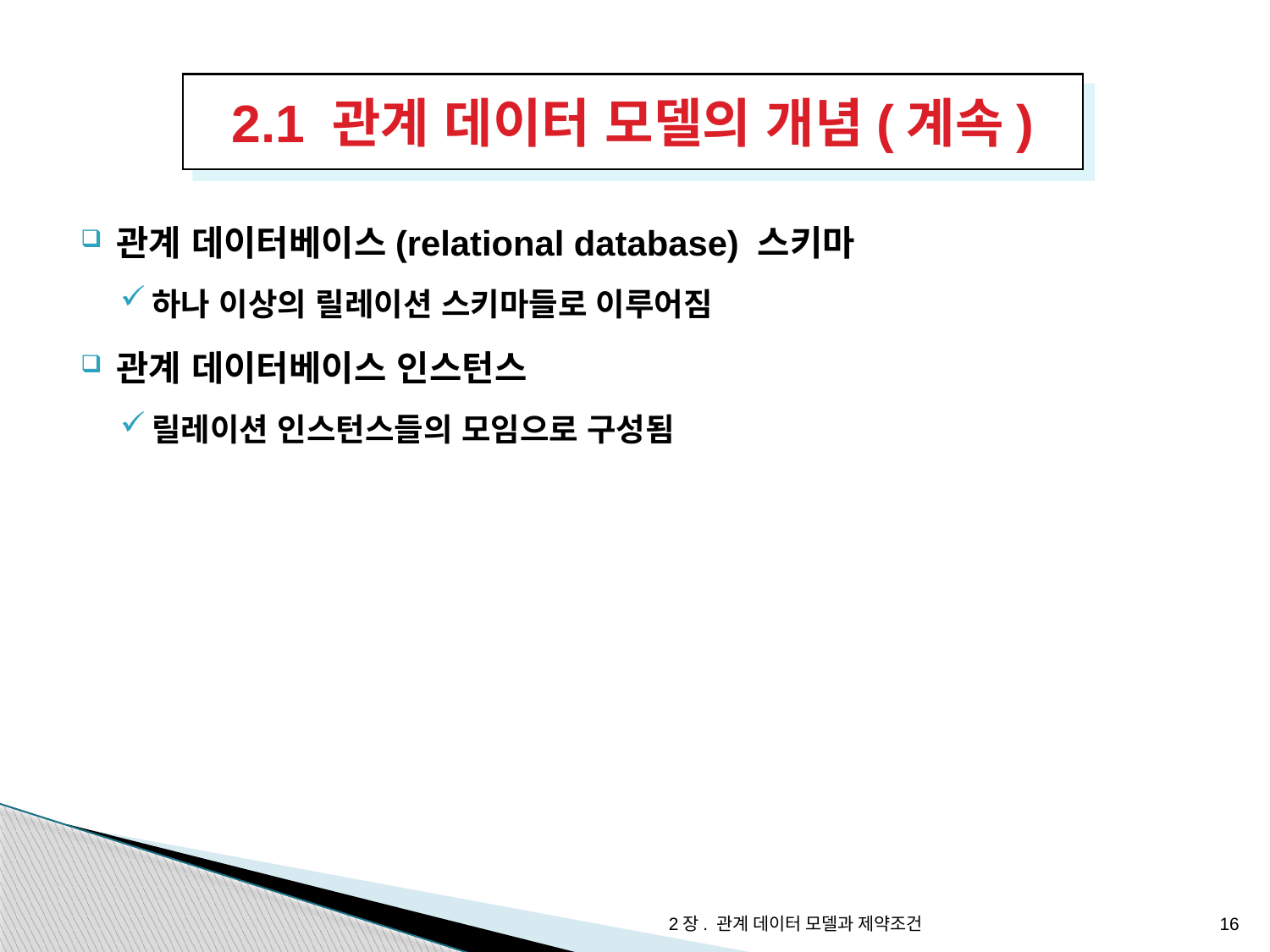

2.1 관계 데이터 모델의 개념(계속)
관계 데이터베이스(relational database) 스키마
하나 이상의 릴레이션 스키마들로 이루어짐
관계 데이터베이스 인스턴스
릴레이션 인스턴스들의 모임으로 구성됨
2장. 관계 데이터 모델과 제약조건
16